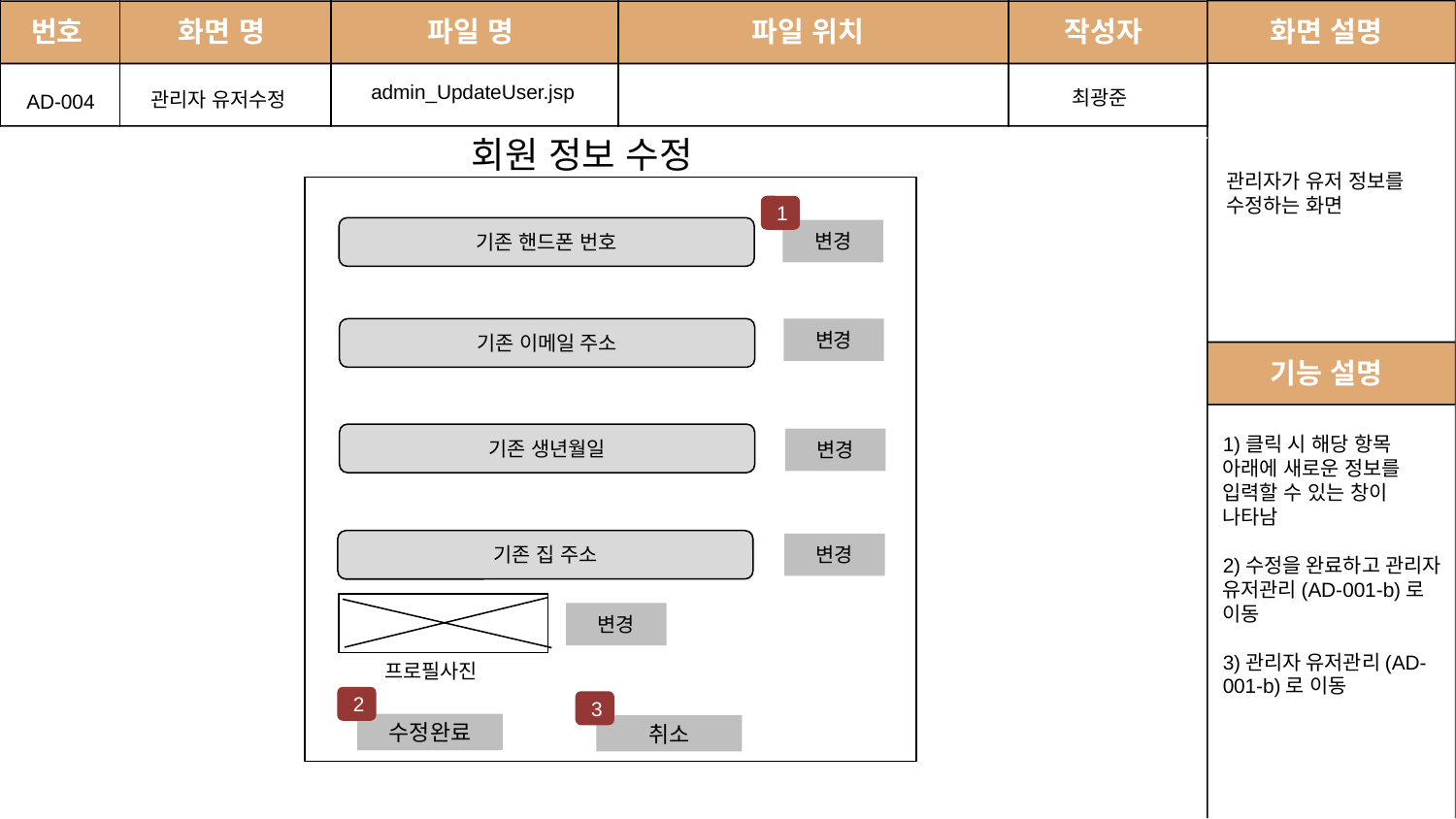

번호
화면 명
파일 명
# 파일 위치
작성자
화면 설명
admin_UpdateUser.jsp
최광준
관리자 유저수정
AD-004
회원 정보 수정
2
2

관리자가 유저 정보를 수정하는 화면

1
기존 핸드폰 번호
변경
변경
기존 이메일 주소
2
2
2
기능 설명
기존 생년월일
1)클릭 시 해당 항목 아래에 새로운 정보를 입력할 수 있는 창이 나타남

2)수정을 완료하고 관리자 유저관리(AD-001-b)로 이동

3)관리자 유저관리(AD-001-b)로 이동
변경
기존 집 주소
변경
2

프로필사진
변경
2
2
2
3
수정완료
취소